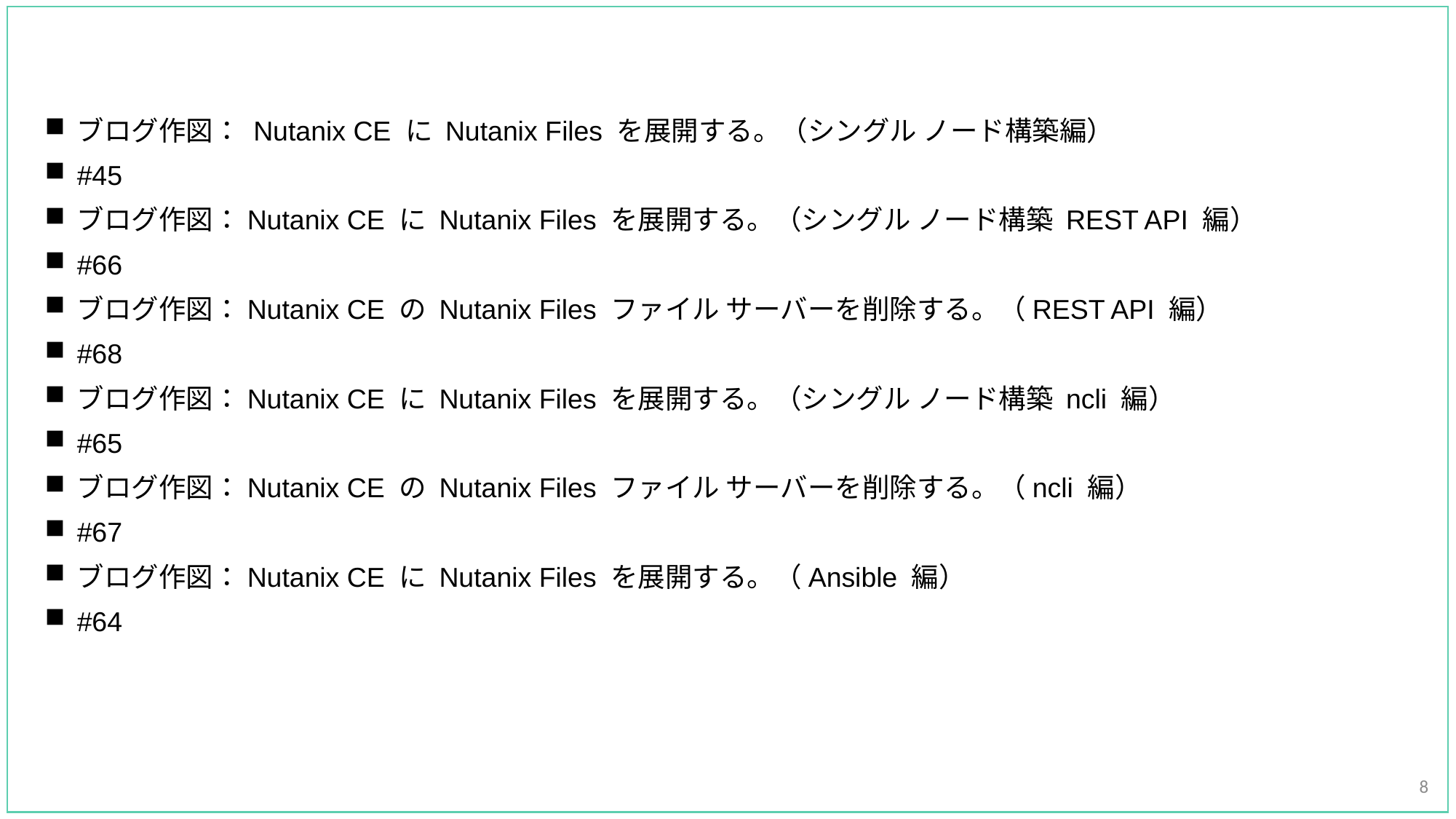

#
ブログ作図： Nutanix CE に Nutanix Files を展開する。（シングル ノード構築編）
#45
ブログ作図：Nutanix CE に Nutanix Files を展開する。（シングル ノード構築 REST API 編）
#66
ブログ作図：Nutanix CE の Nutanix Files ファイル サーバーを削除する。（REST API 編）
#68
ブログ作図：Nutanix CE に Nutanix Files を展開する。（シングル ノード構築 ncli 編）
#65
ブログ作図：Nutanix CE の Nutanix Files ファイル サーバーを削除する。（ncli 編）
#67
ブログ作図：Nutanix CE に Nutanix Files を展開する。（Ansible 編）
#64
8